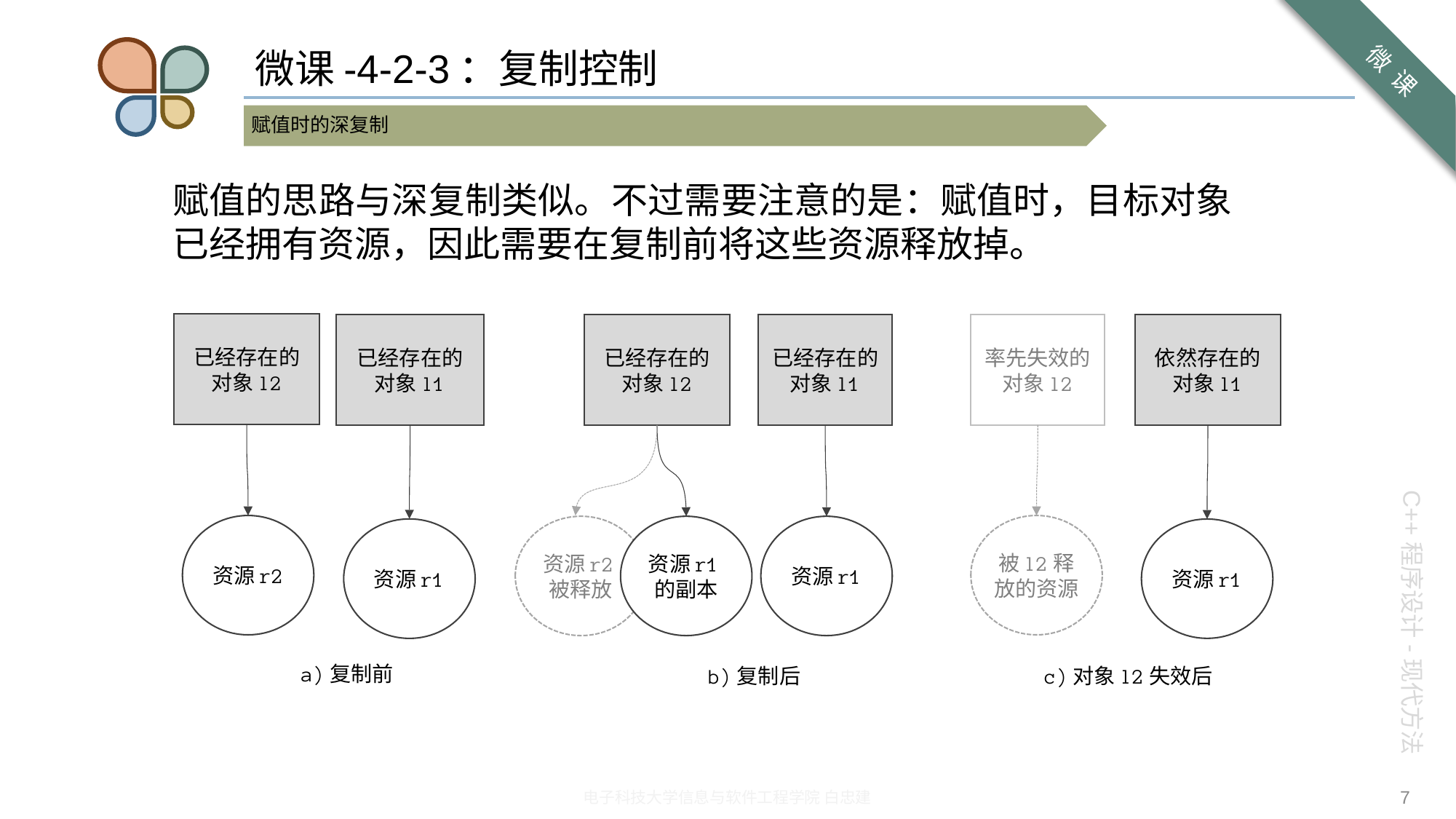

# 微课-4-2-3：复制控制
赋值时的深复制
赋值的思路与深复制类似。不过需要注意的是：赋值时，目标对象已经拥有资源，因此需要在复制前将这些资源释放掉。
已经存在的对象l2
率先失效的对象l2
已经存在的对象l1
已经存在的对象l2
已经存在的对象l1
依然存在的对象l1
资源r2
被l2释放的资源
资源r2被释放
资源r1的副本
资源r1
资源r1
资源r1
a)复制前
b)复制后
c)对象l2失效后
7